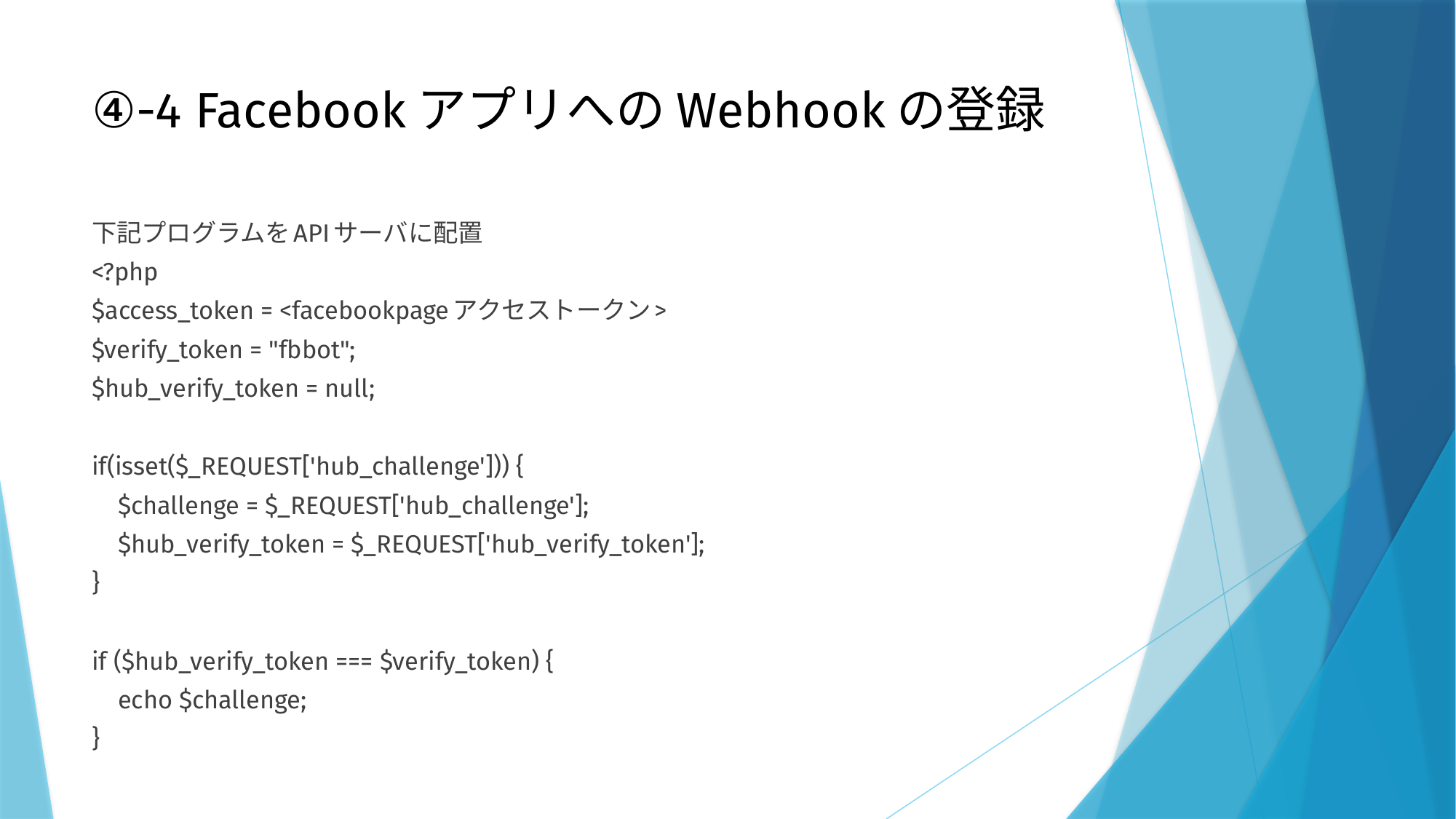

# ④-4 FacebookアプリへのWebhookの登録
下記プログラムをAPIサーバに配置
<?php
$access_token = <facebookpageアクセストークン>
$verify_token = "fbbot";
$hub_verify_token = null;

if(isset($_REQUEST['hub_challenge'])) {
    $challenge = $_REQUEST['hub_challenge'];
    $hub_verify_token = $_REQUEST['hub_verify_token'];
}

if ($hub_verify_token === $verify_token) {
    echo $challenge;
}